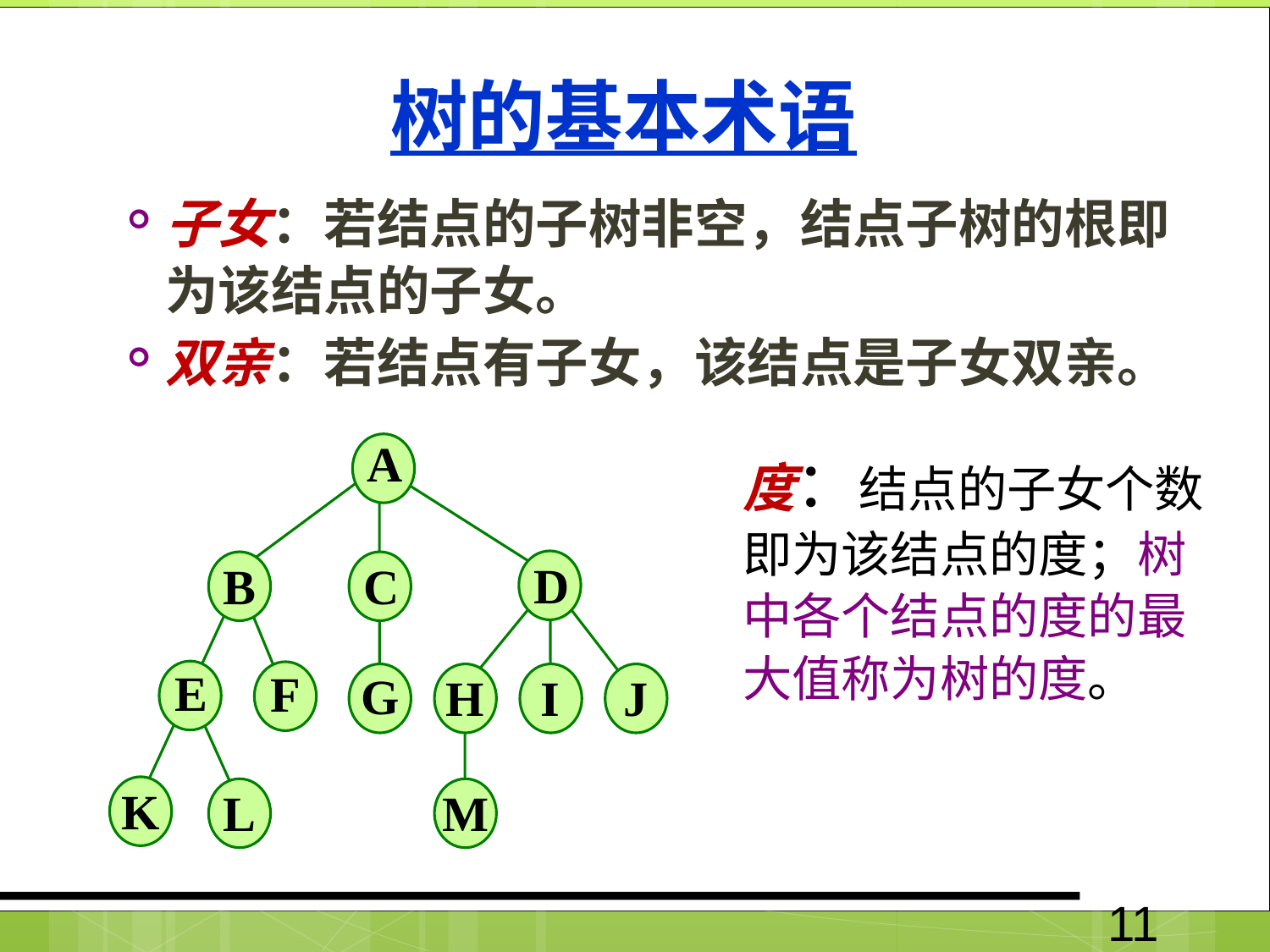

# 树的基本术语
子女：若结点的子树非空，结点子树的根即为该结点的子女。
双亲：若结点有子女，该结点是子女双亲。
A

D

B

C

E

F

G

H

I

J

K

L

M

度：结点的子女个数即为该结点的度；树中各个结点的度的最大值称为树的度。
11